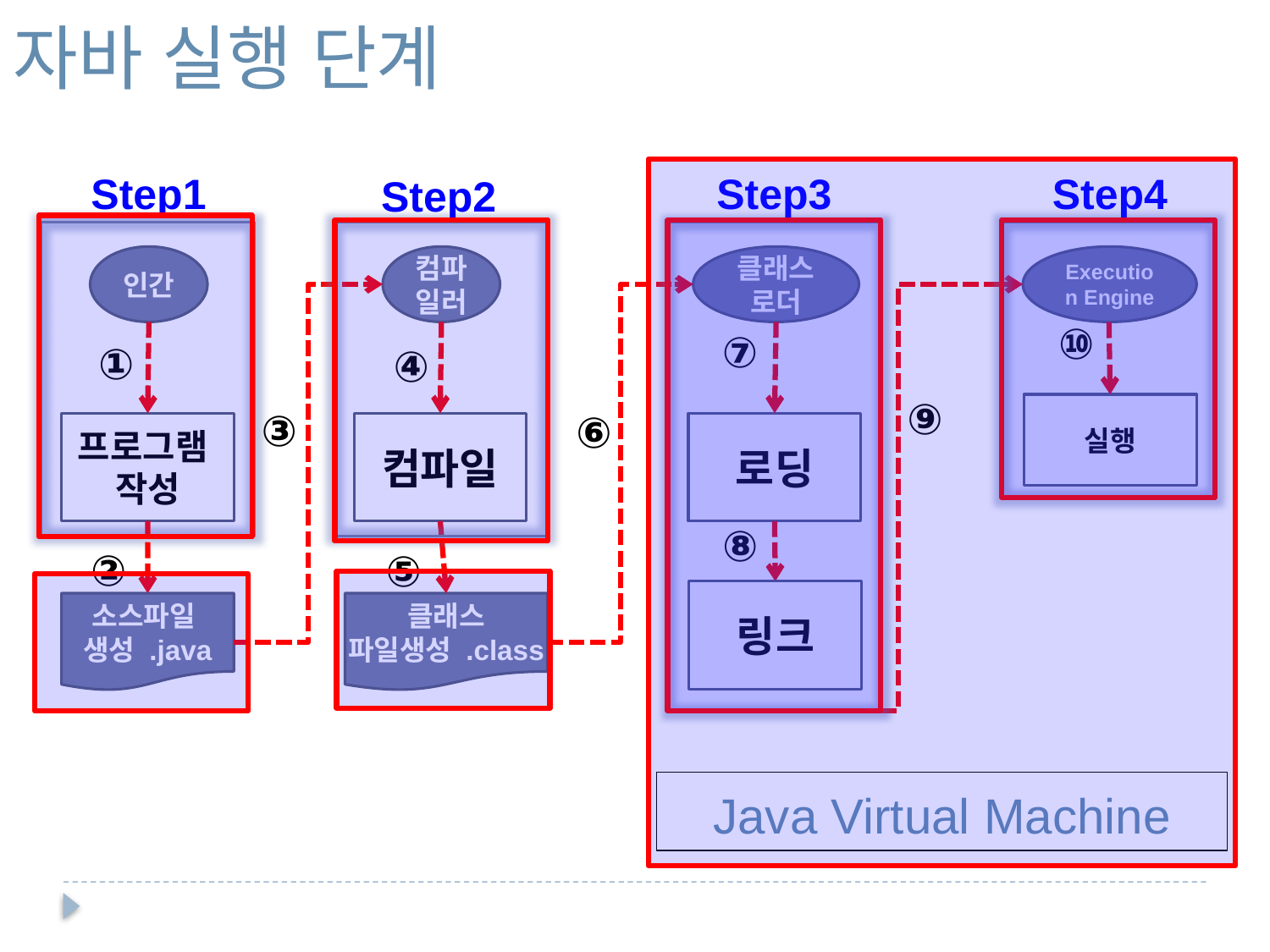

자바 실행 단계

Step1
Step3
Step4
Step2

인간
컴파일러
클래스 로더
Execution Engine
①
④
⑩
⑦
③
⑥
⑨
실행
컴파일
로딩
프로그램
작성
②

⑤
⑧

링크
소스파일
생성 .java
클래스
파일생성 .class
Java Virtual Machine